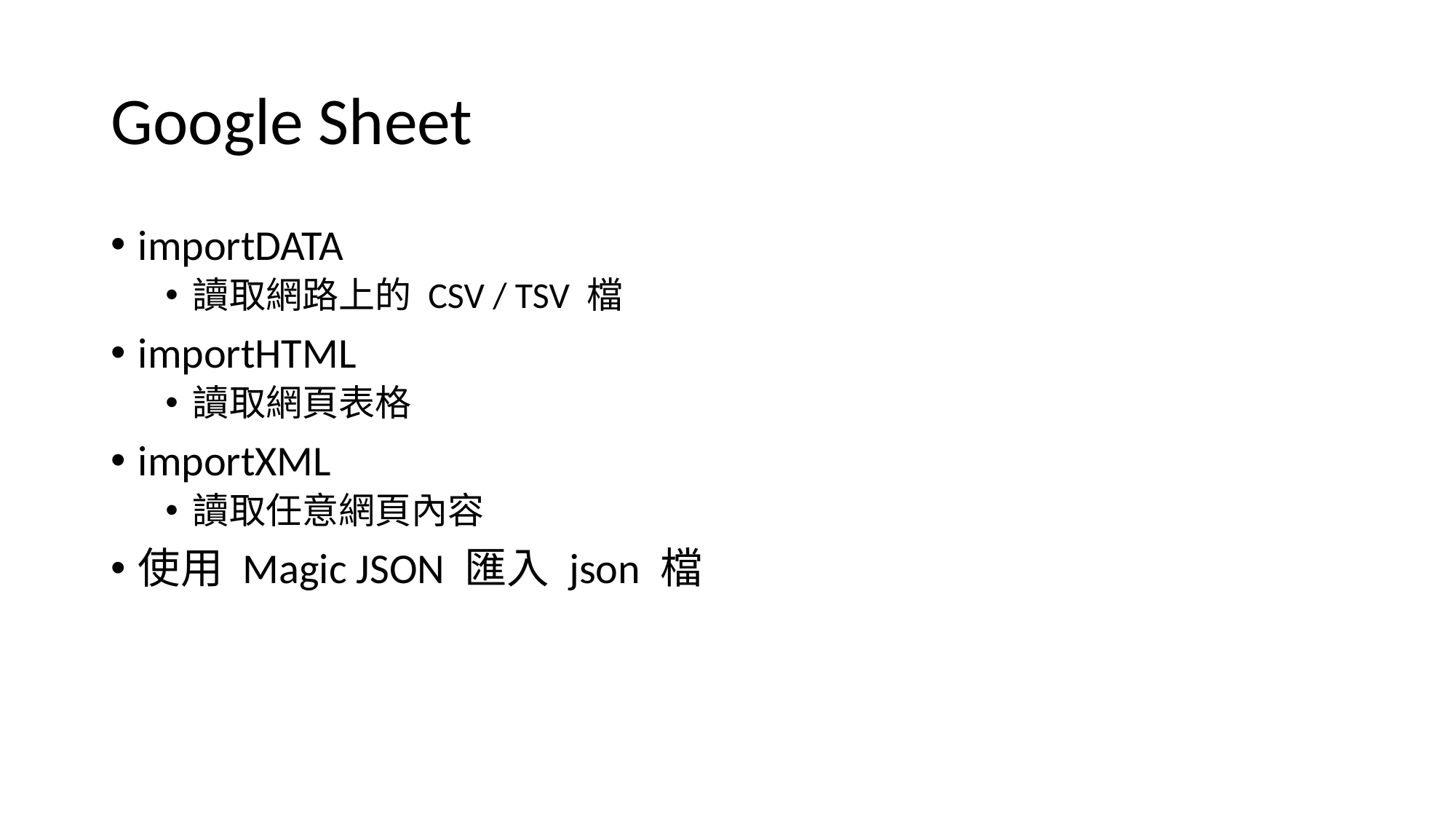

# Google Sheet
importDATA
讀取網路上的 CSV / TSV 檔
importHTML
讀取網頁表格
importXML
讀取任意網頁內容
使用 Magic JSON 匯入 json 檔